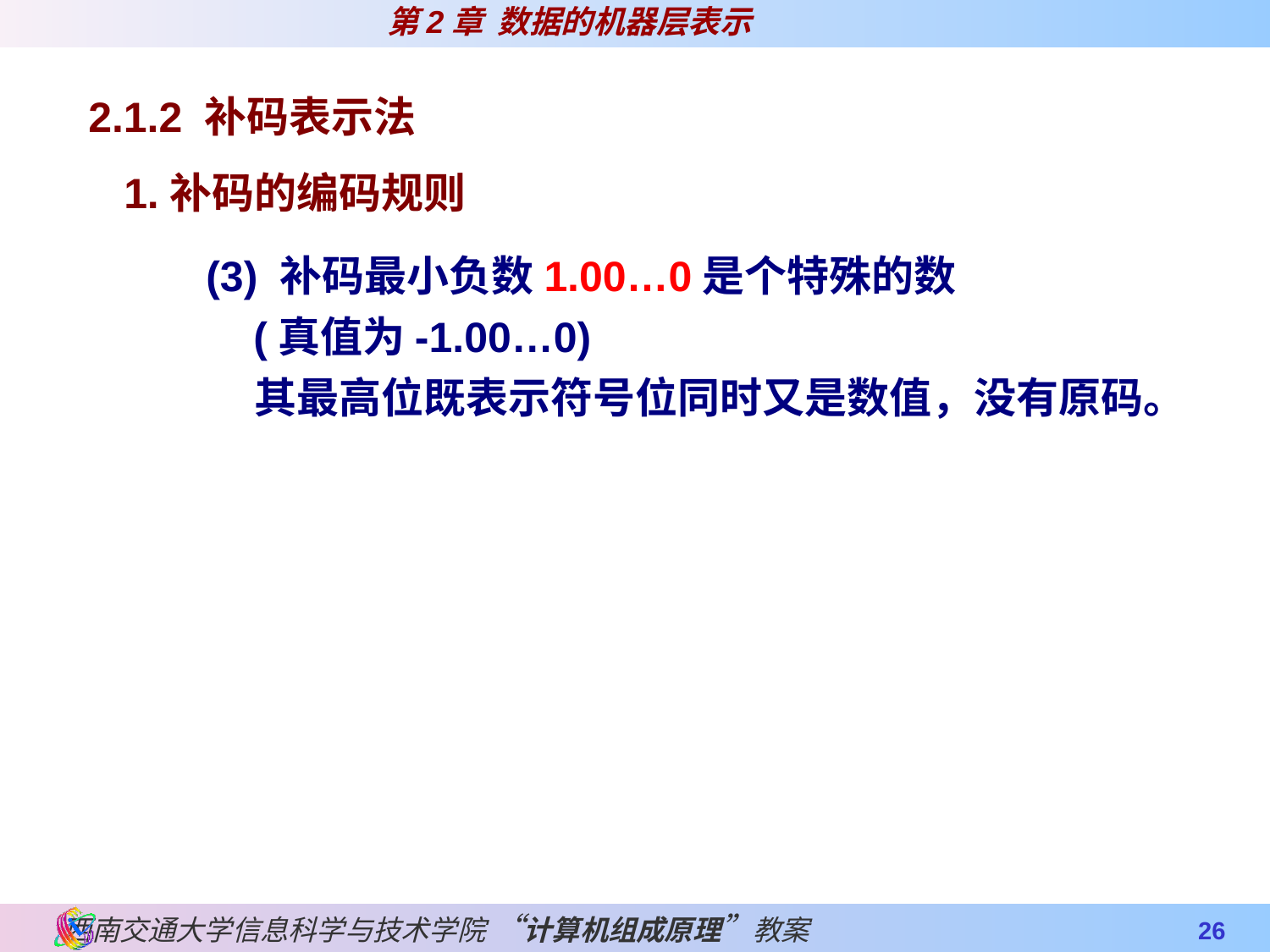

2.1.2 补码表示法
   1.补码的编码规则
(3) 补码最小负数1.00…0是个特殊的数
    (真值为-1.00…0)
    其最高位既表示符号位同时又是数值，没有原码。